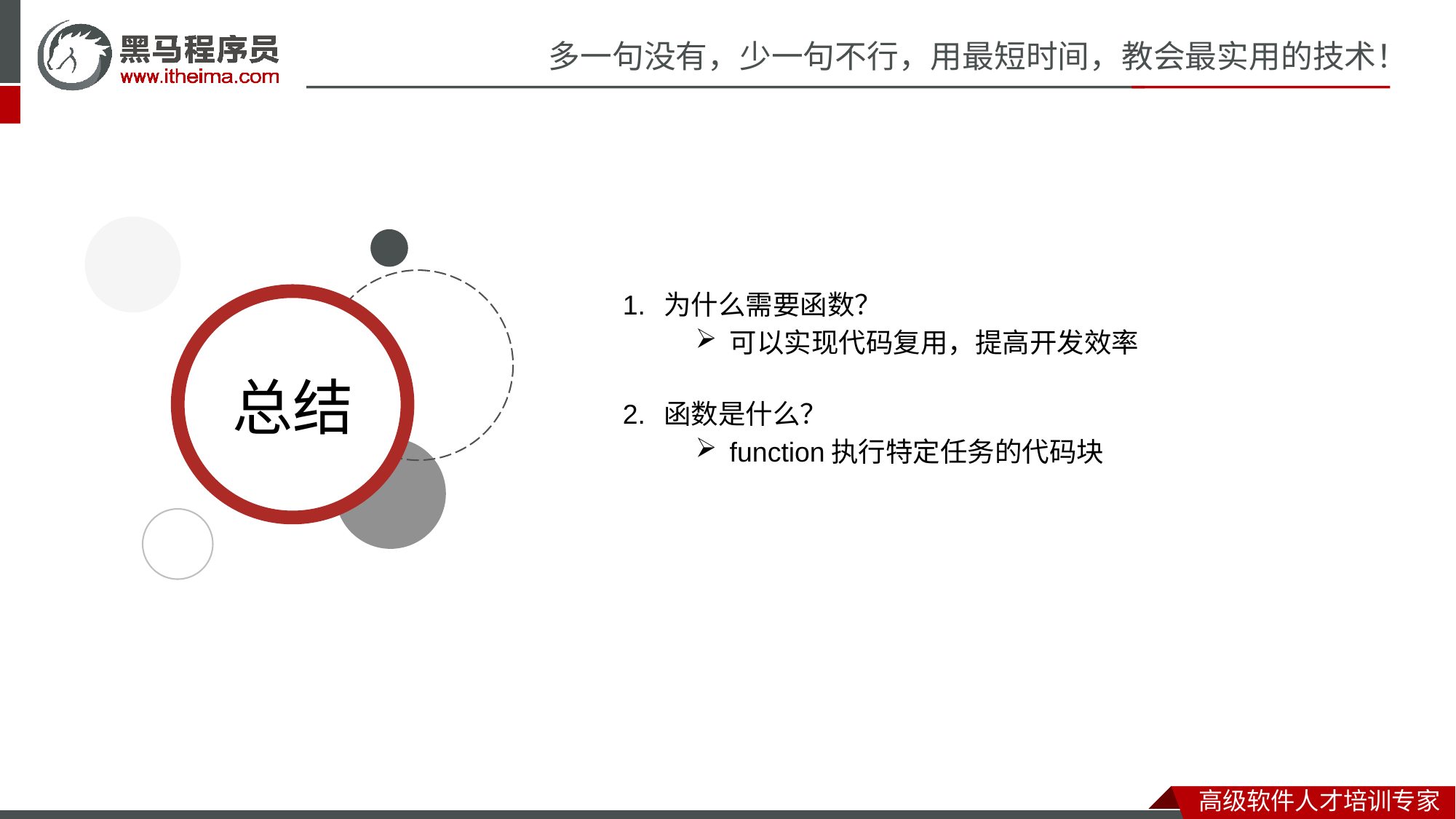

为什么需要函数？
可以实现代码复用，提高开发效率
函数是什么？
function执行特定任务的代码块